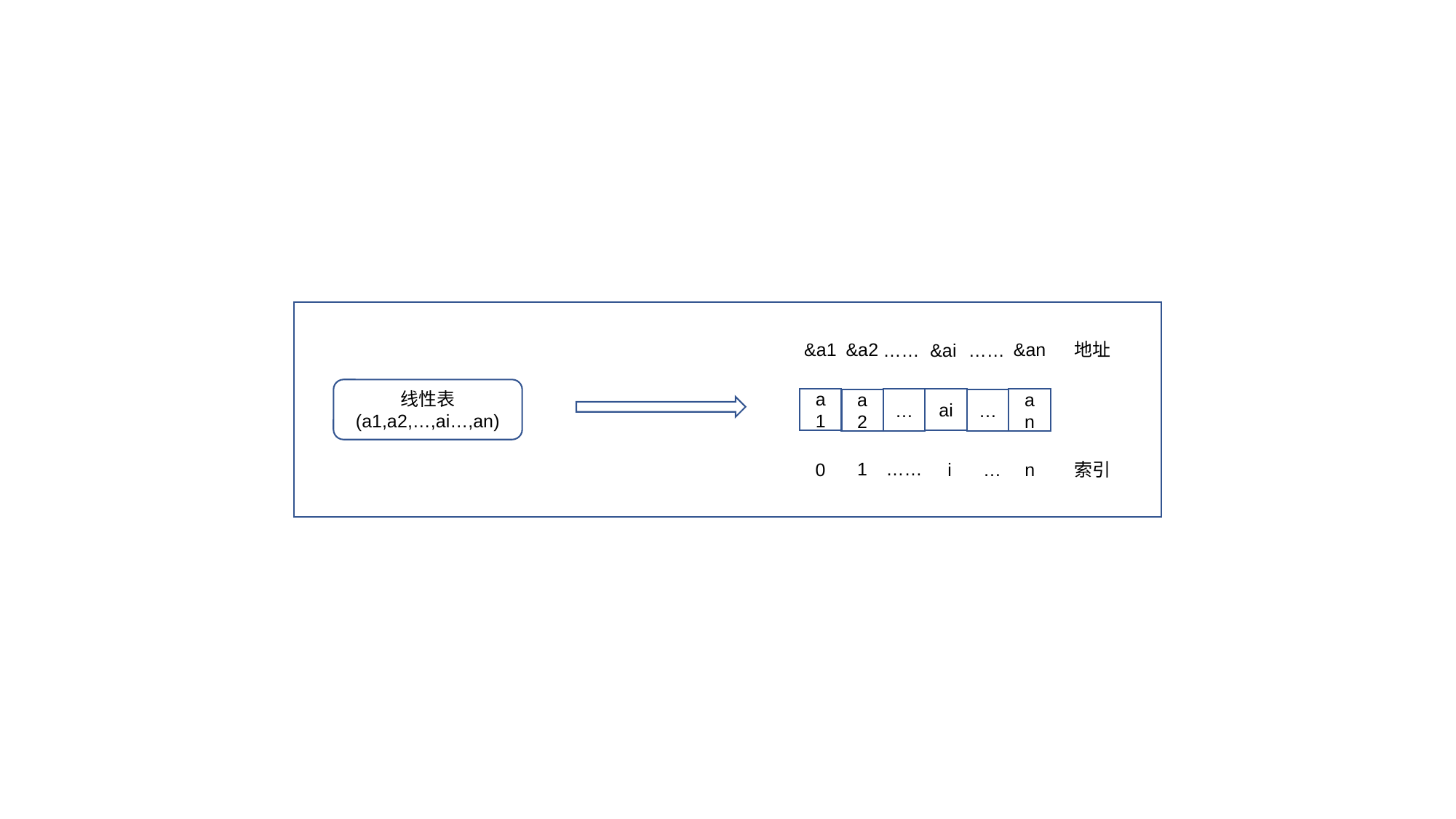

&a2
&a1
地址
&an
&ai
……
……
线性表
(a1,a2,…,ai…,an)
a1
…
a2
ai
an
…

1
……
索引
0
…
n
i